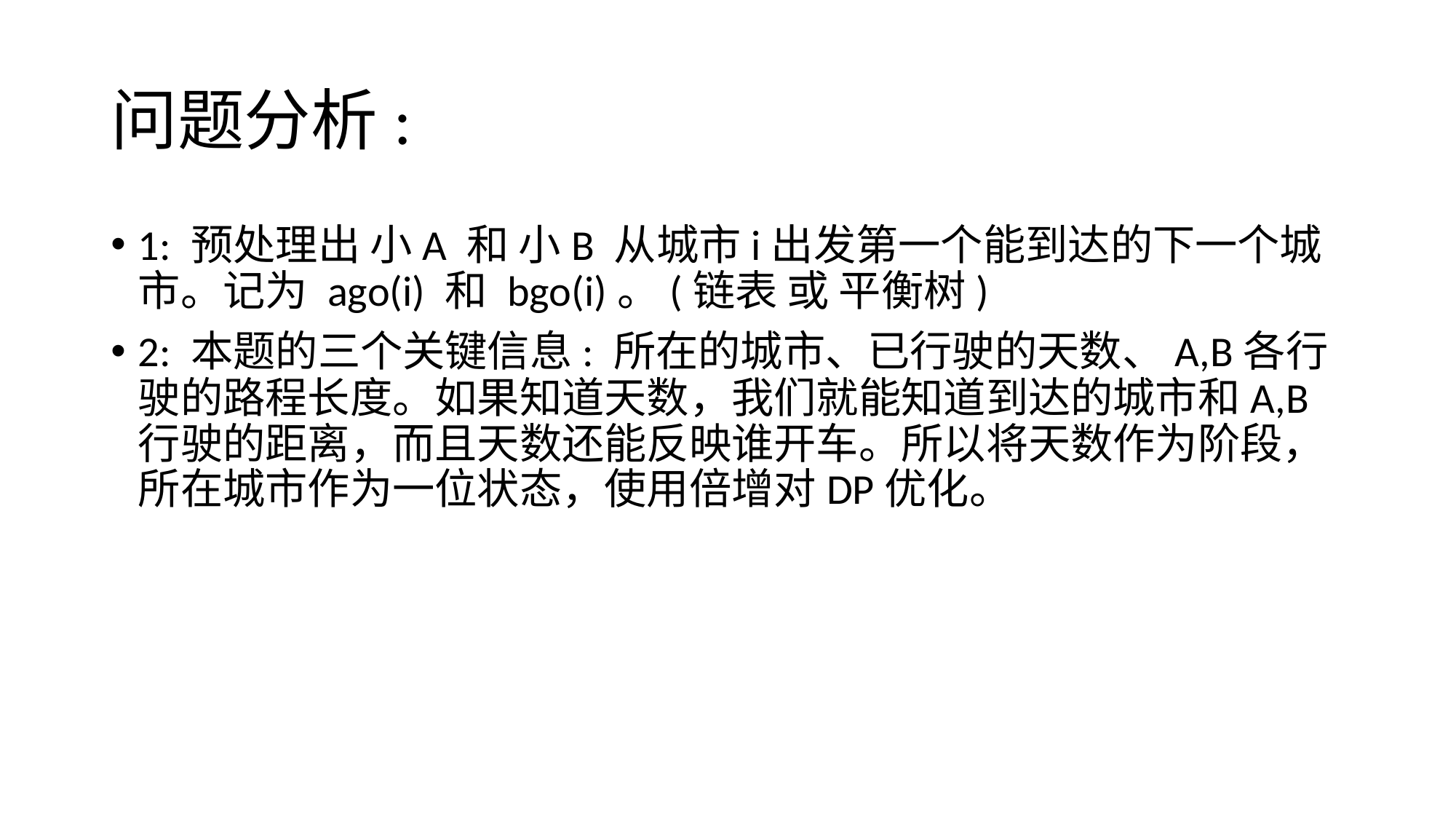

# 问题分析:
1: 预处理出 小A 和 小B 从城市i出发第一个能到达的下一个城市。记为 ago(i) 和 bgo(i)。(链表 或 平衡树)
2: 本题的三个关键信息: 所在的城市、已行驶的天数、A,B各行驶的路程长度。如果知道天数，我们就能知道到达的城市和A,B行驶的距离，而且天数还能反映谁开车。所以将天数作为阶段，所在城市作为一位状态，使用倍增对DP优化。